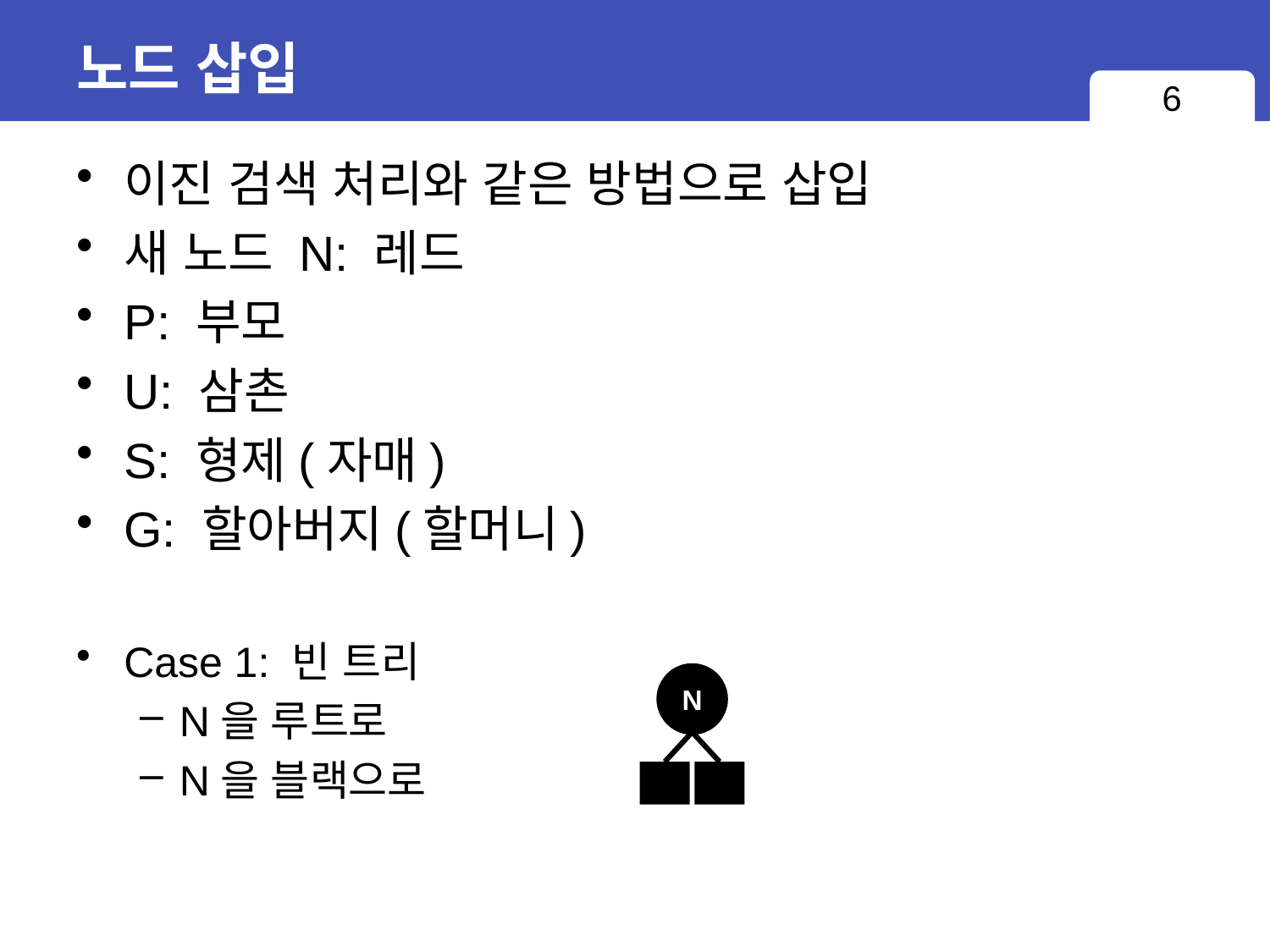

# 노드 삽입
6
이진 검색 처리와 같은 방법으로 삽입
새 노드 N: 레드
P: 부모
U: 삼촌
S: 형제(자매)
G: 할아버지(할머니)

Case 1: 빈 트리
N을 루트로
N을 블랙으로
N